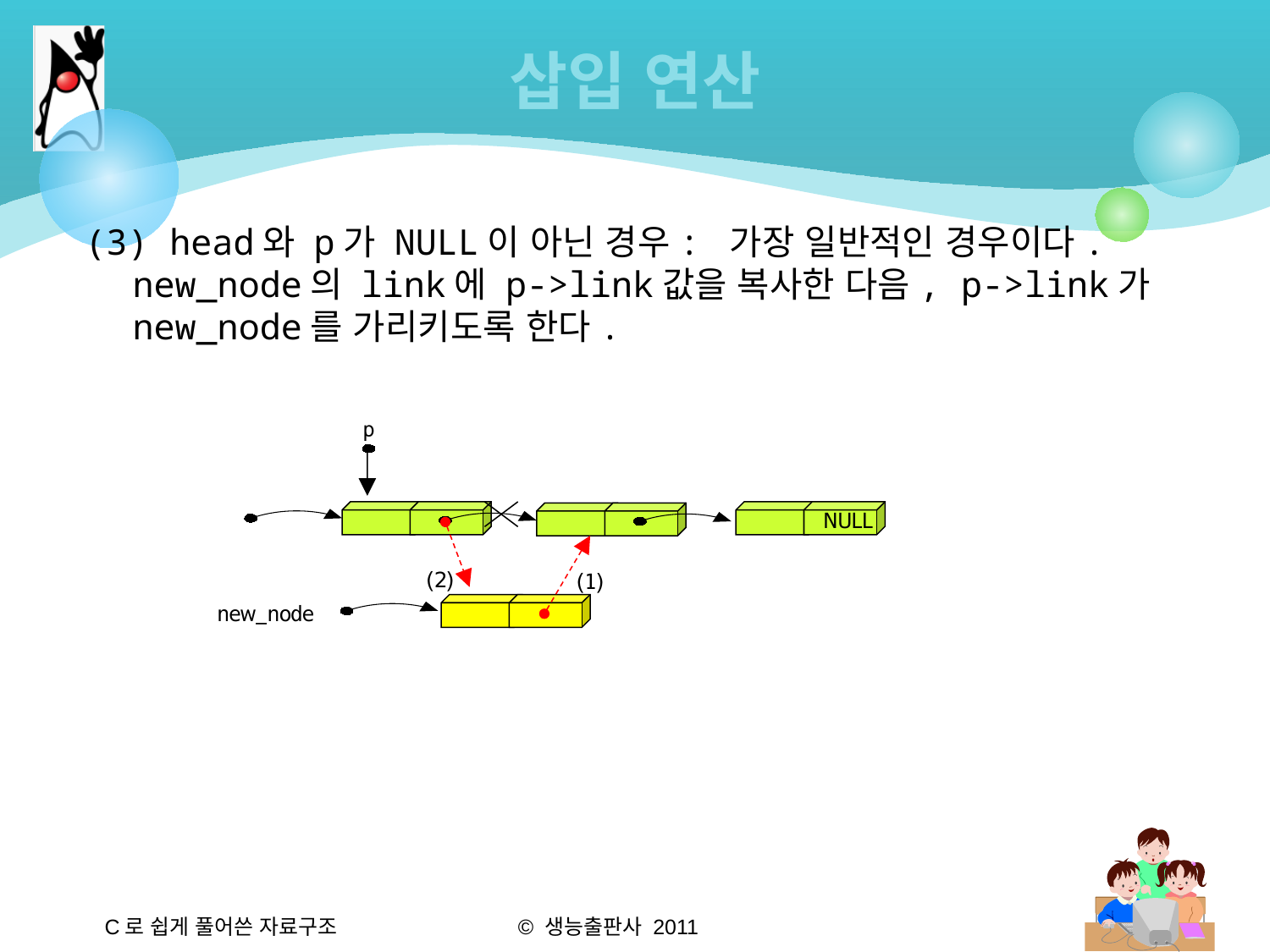

# 삽입 연산
(3) head와 p가 NULL이 아닌 경우: 가장 일반적인 경우이다. new_node의 link에 p->link값을 복사한 다음, p->link가 new_node를 가리키도록 한다.

p

NULL

(2)
(1)
new_node